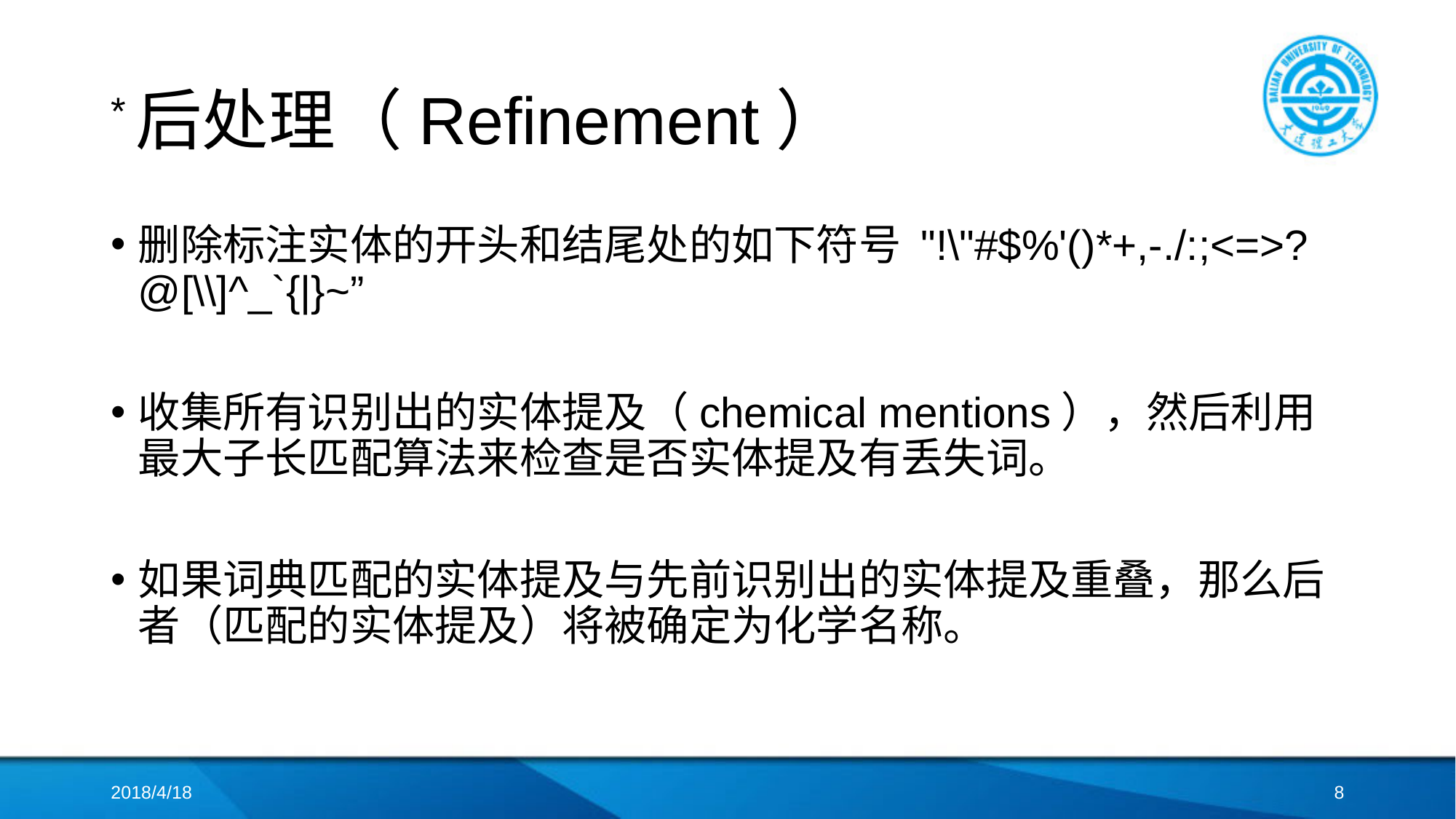

# *后处理（Refinement）
删除标注实体的开头和结尾处的如下符号 "!\"#$%'()*+,-./:;<=>?@[\\]^_`{|}~”

收集所有识别出的实体提及（chemical mentions），然后利用最大子长匹配算法来检查是否实体提及有丢失词。

如果词典匹配的实体提及与先前识别出的实体提及重叠，那么后者（匹配的实体提及）将被确定为化学名称。
2018/4/18
8